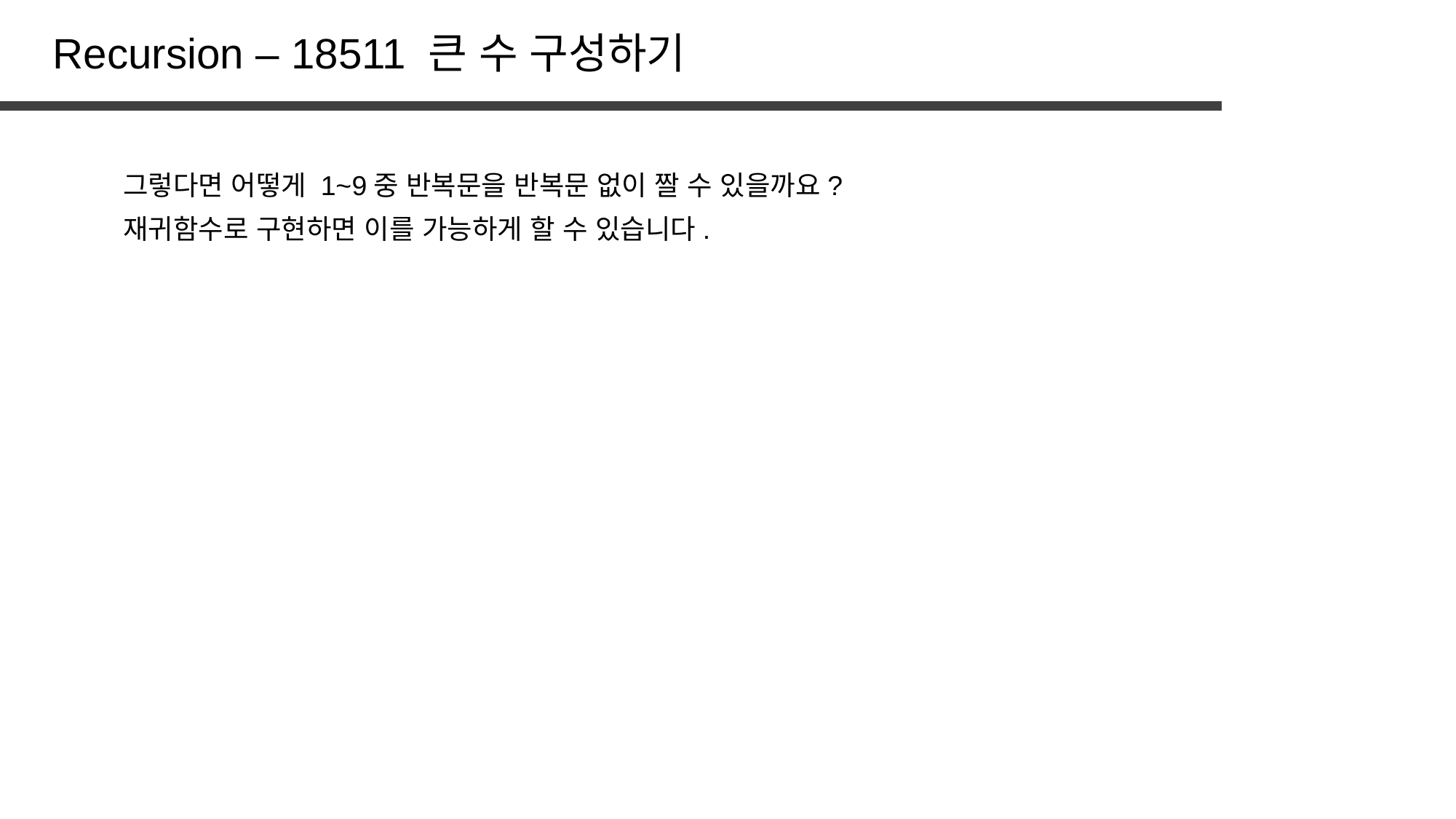

Recursion – 18511 큰 수 구성하기
그렇다면 어떻게 1~9중 반복문을 반복문 없이 짤 수 있을까요?
재귀함수로 구현하면 이를 가능하게 할 수 있습니다.